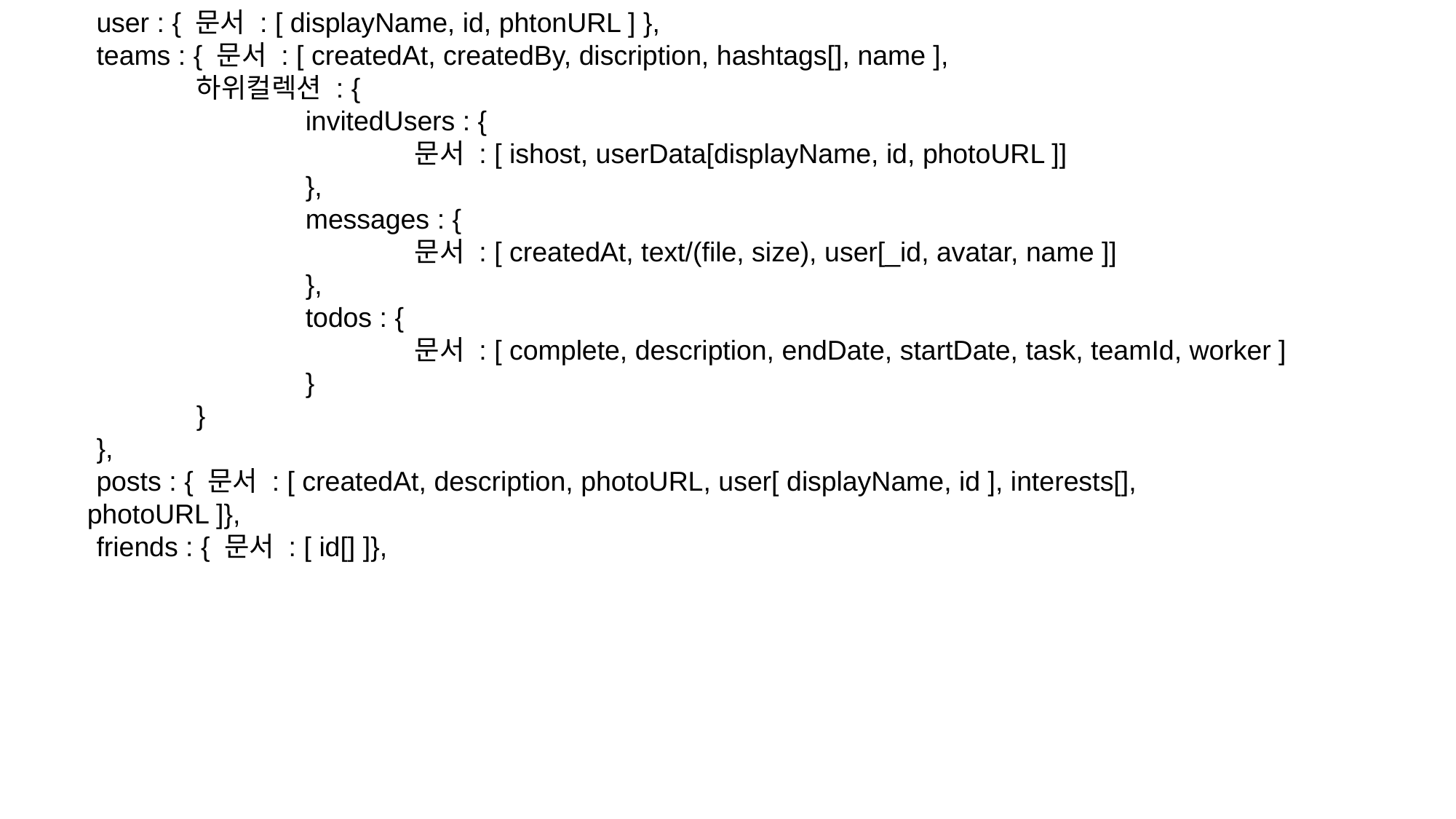

user : { 문서 : [ displayName, id, phtonURL ] },
teams : { 문서 : [ createdAt, createdBy, discription, hashtags[], name ],
	하위컬렉션 : {
		invitedUsers : {
			문서 : [ ishost, userData[displayName, id, photoURL ]]
		},
		messages : {
			문서 : [ createdAt, text/(file, size), user[_id, avatar, name ]]
		},
		todos : {
			문서 : [ complete, description, endDate, startDate, task, teamId, worker ]
		}
	}
},
posts : { 문서 : [ createdAt, description, photoURL, user[ displayName, id ], interests[], photoURL ]},
friends : { 문서 : [ id[] ]},